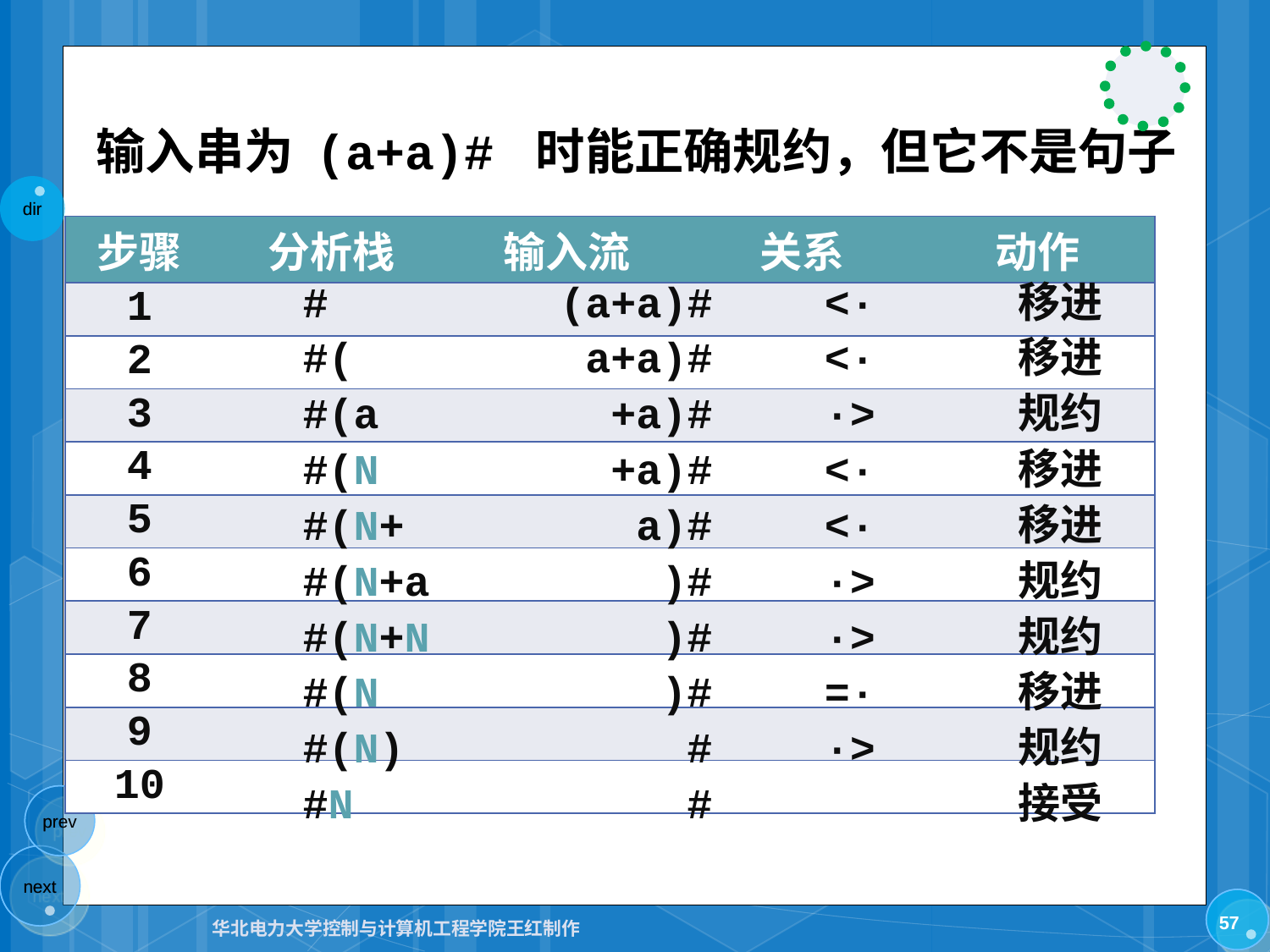

# 输入串为 (a+a)# 时能正确规约，但它不是句子
| 步骤 | 分析栈 | 输入流 | 关系 | 动作 |
| --- | --- | --- | --- | --- |
| 1 |  |  |  |  |
| 2 |  |  |  |  |
| 3 |  |  |  |  |
| 4 |  |  |  |  |
| 5 |  |  |  |  |
| 6 |  |  |  |  |
| 7 |  |  |  |  |
| 8 |  |  |  |  |
| 9 |  |  |  |  |
| 10 |  |  |  |  |
#
(a+a)#
<·
移进
#(
a+a)#
<·
移进
#(a
+a)#
·>
规约
#(N
+a)#
<·
移进
#(N+
a)#
<·
移进
#(N+a
)#
·>
规约
#(N+N
)#
·>
规约
#(N
)#
=·
移进
#(N)
#
·>
规约
#N
#

接受
57
华北电力大学控制与计算机工程学院王红制作